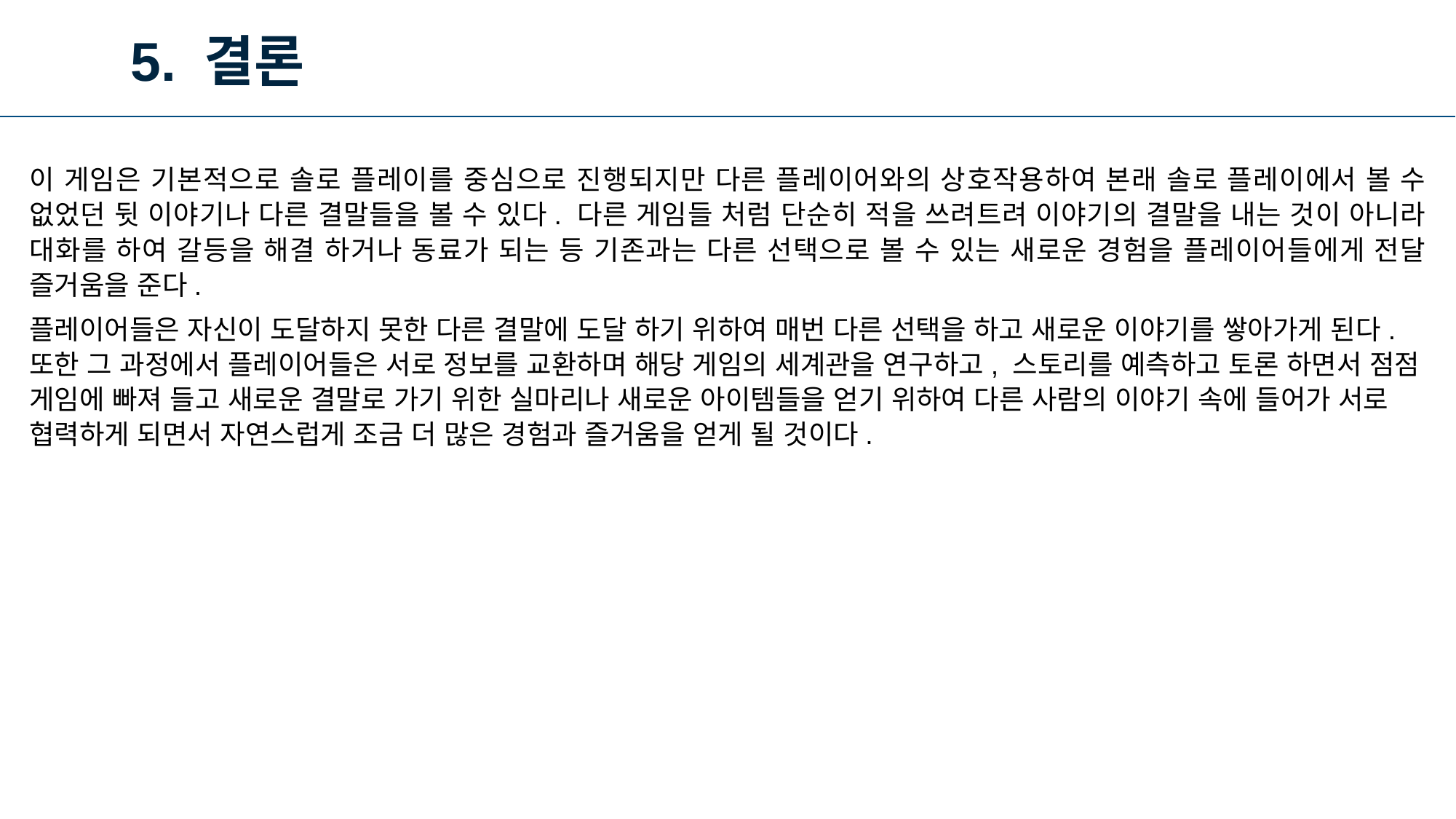

5. 결론
이 게임은 기본적으로 솔로 플레이를 중심으로 진행되지만 다른 플레이어와의 상호작용하여 본래 솔로 플레이에서 볼 수 없었던 뒷 이야기나 다른 결말들을 볼 수 있다. 다른 게임들 처럼 단순히 적을 쓰려트려 이야기의 결말을 내는 것이 아니라 대화를 하여 갈등을 해결 하거나 동료가 되는 등 기존과는 다른 선택으로 볼 수 있는 새로운 경험을 플레이어들에게 전달 즐거움을 준다.
플레이어들은 자신이 도달하지 못한 다른 결말에 도달 하기 위하여 매번 다른 선택을 하고 새로운 이야기를 쌓아가게 된다. 또한 그 과정에서 플레이어들은 서로 정보를 교환하며 해당 게임의 세계관을 연구하고, 스토리를 예측하고 토론 하면서 점점 게임에 빠져 들고 새로운 결말로 가기 위한 실마리나 새로운 아이템들을 얻기 위하여 다른 사람의 이야기 속에 들어가 서로 협력하게 되면서 자연스럽게 조금 더 많은 경험과 즐거움을 얻게 될 것이다.